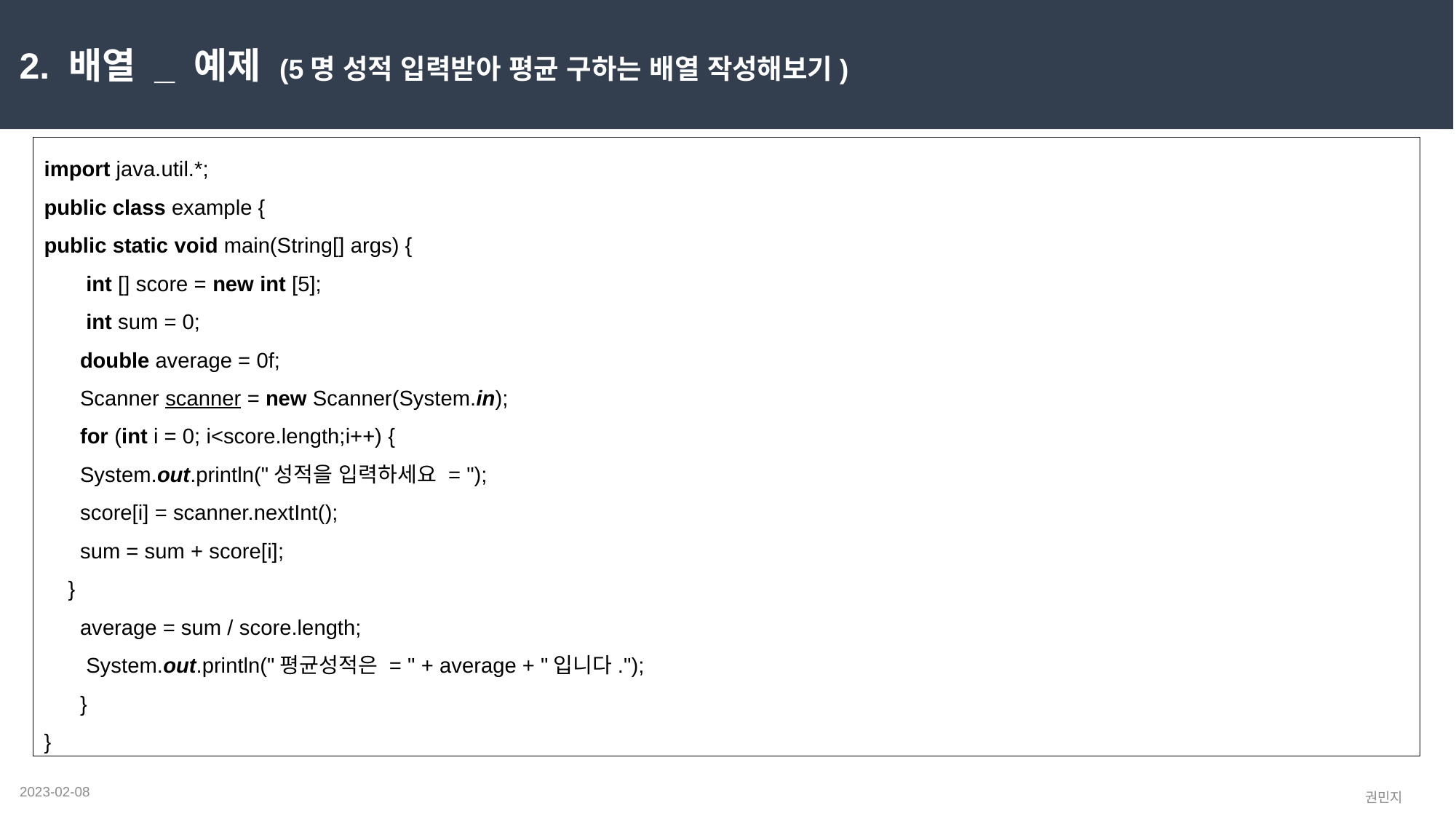

2. 배열 _ 예제 (5명 성적 입력받아 평균 구하는 배열 작성해보기)
import java.util.*;
public class example {
public static void main(String[] args) {
       int [] score = new int [5];
       int sum = 0;
      double average = 0f;
      Scanner scanner = new Scanner(System.in);
      for (int i = 0; i<score.length;i++) {
      System.out.println("성적을 입력하세요 = ");
      score[i] = scanner.nextInt();
      sum = sum + score[i];
    }
      average = sum / score.length;
       System.out.println("평균성적은 = " + average + "입니다.");
      }
}
2023-02-08
권민지